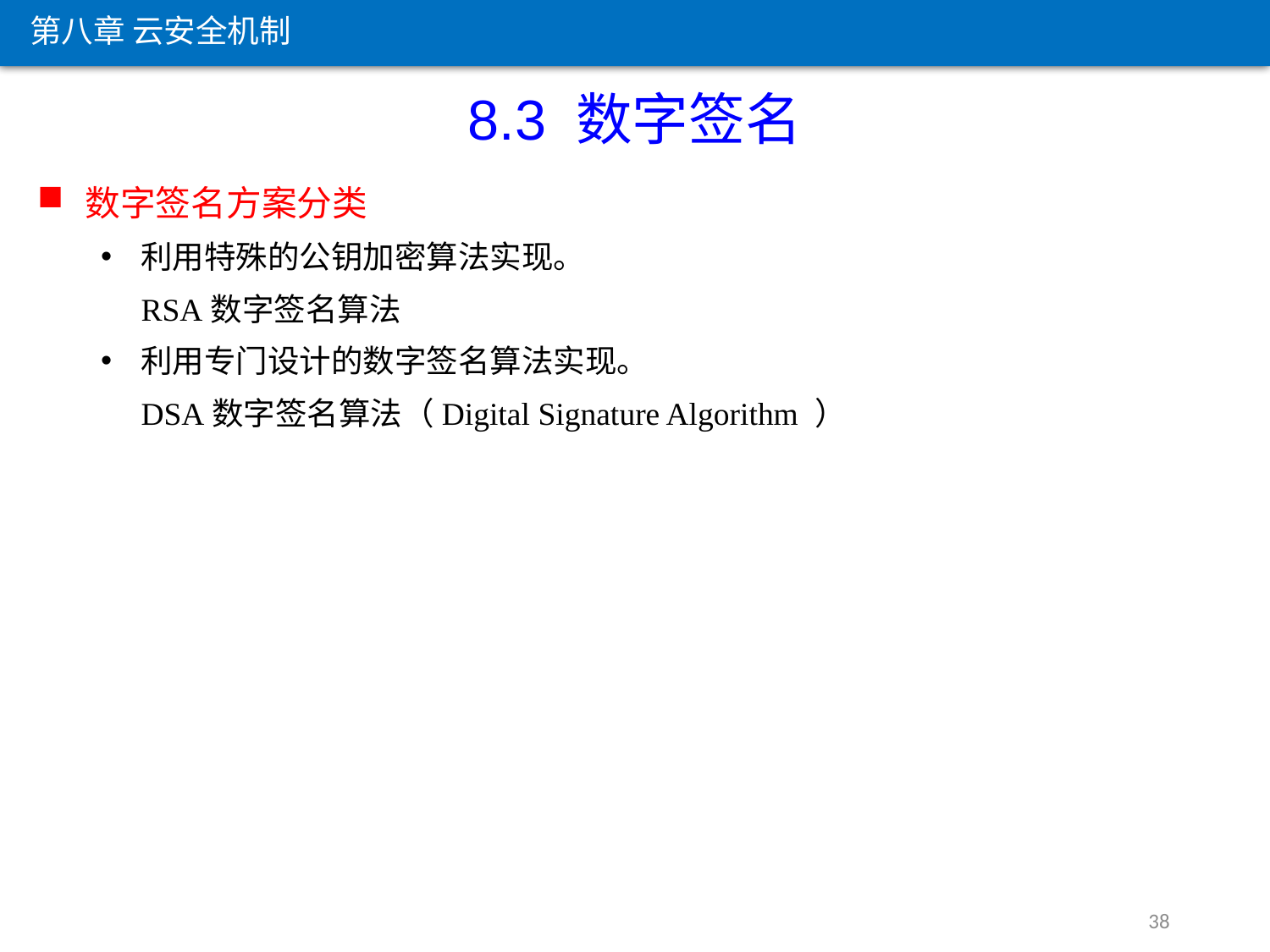

第八章 云安全机制
8.3 数字签名
数字签名方案分类
利用特殊的公钥加密算法实现。
     RSA数字签名算法
利用专门设计的数字签名算法实现。
     DSA数字签名算法（Digital Signature Algorithm ）

38